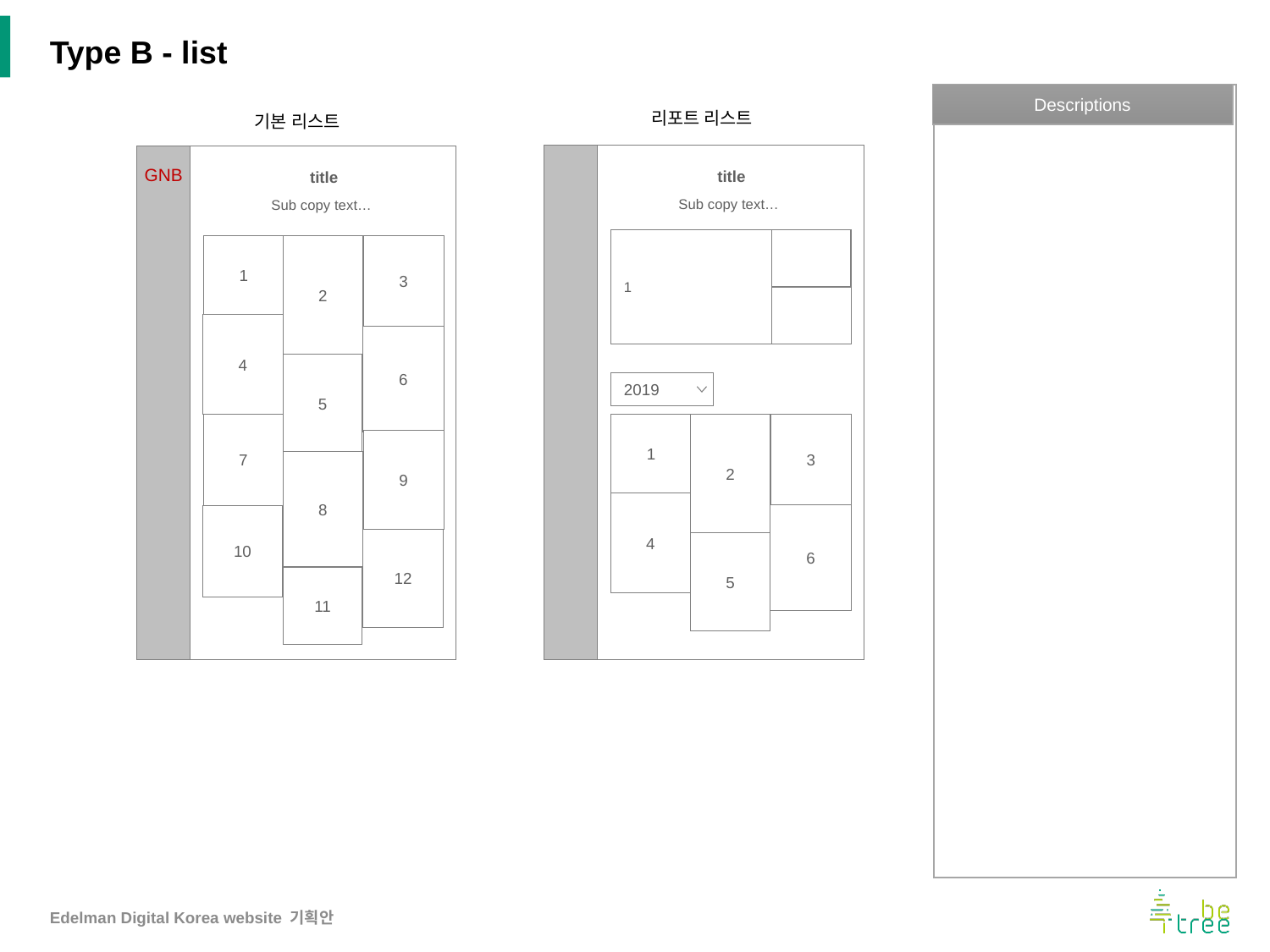

# Type B - list

Descriptions
리포트 리스트
기본 리스트

GNB
title
title
Sub copy text…
Sub copy text…
1

2
3
1

4
6
5
2019

7
3
1
2
9
8
4
6
10
12
5
11
Edelman Digital Korea website 기획안